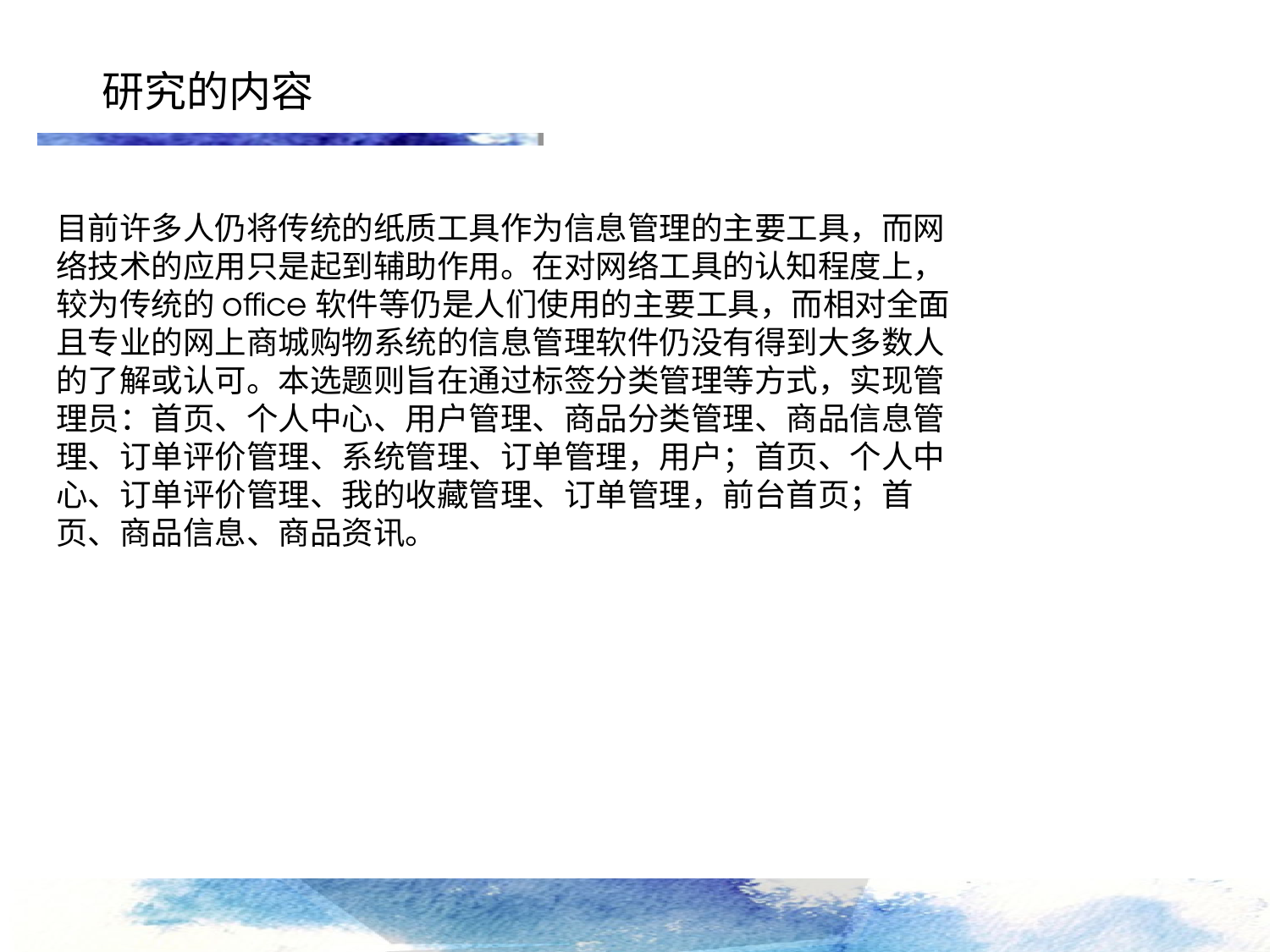

研究的内容
目前许多人仍将传统的纸质工具作为信息管理的主要工具，而网络技术的应用只是起到辅助作用。在对网络工具的认知程度上，较为传统的office软件等仍是人们使用的主要工具，而相对全面且专业的网上商城购物系统的信息管理软件仍没有得到大多数人的了解或认可。本选题则旨在通过标签分类管理等方式，实现管理员：首页、个人中心、用户管理、商品分类管理、商品信息管理、订单评价管理、系统管理、订单管理，用户；首页、个人中心、订单评价管理、我的收藏管理、订单管理，前台首页；首页、商品信息、商品资讯。
点击添加文本
点击添加文本
点击添加文本
点击添加文本